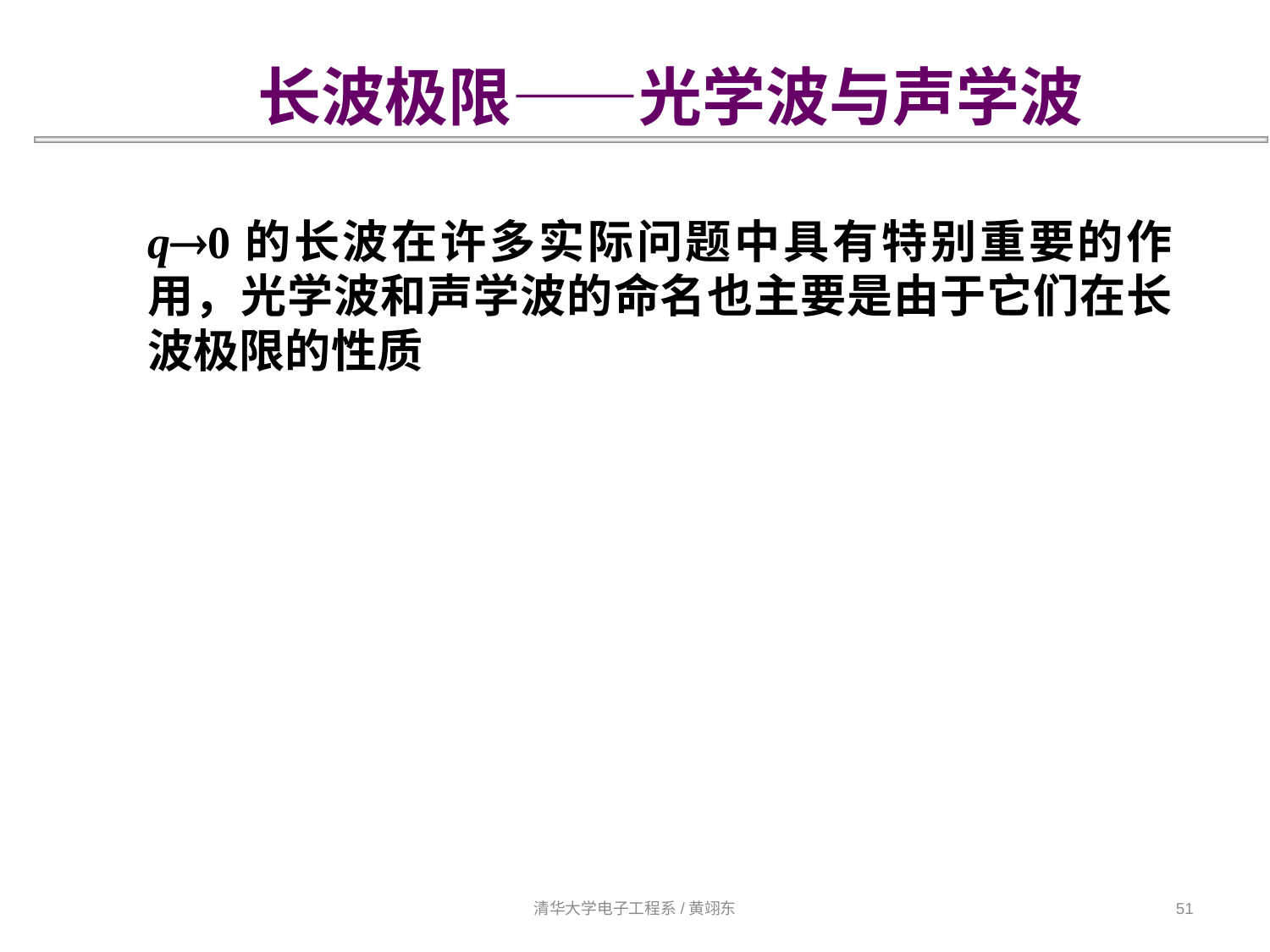

长波极限——光学波与声学波

q→0的长波在许多实际问题中具有特别重要的作用，光学波和声学波的命名也主要是由于它们在长波极限的性质

清华大学电子工程系/黄翊东
51